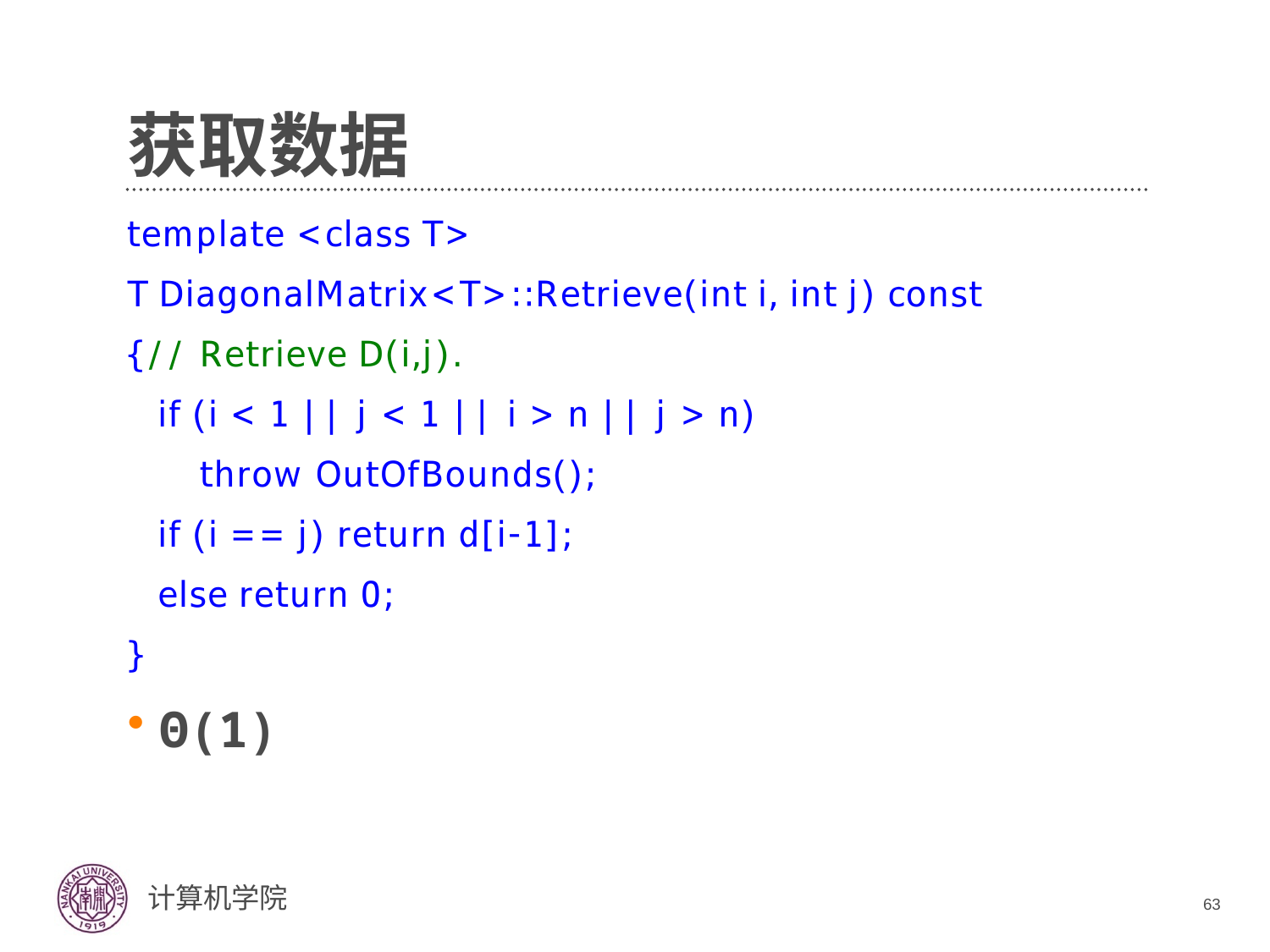

# 获取数据
template <class T>
T DiagonalMatrix<T>::Retrieve(int i, int j) const
{// Retrieve D(i,j).
   if (i < 1 || j < 1 || i > n || j > n)
       throw OutOfBounds();
   if (i == j) return d[i-1];
   else return 0;
}
Θ(1)
63